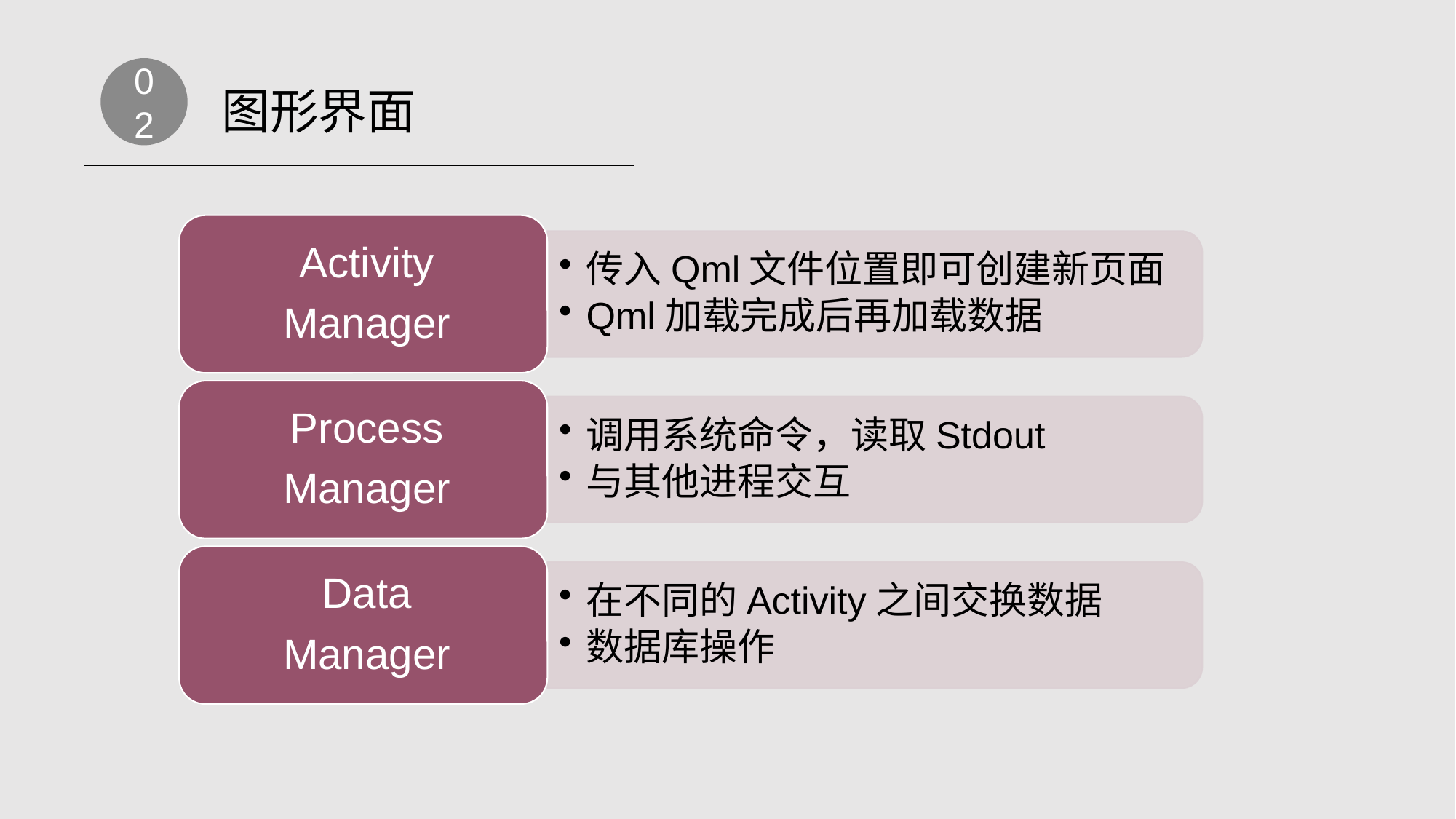

02
图形界面
传入Qml文件位置即可创建新页面
Qml加载完成后再加载数据
Activity
Manager
调用系统命令，读取Stdout
与其他进程交互
Process
Manager
在不同的Activity之间交换数据
数据库操作
Data
Manager